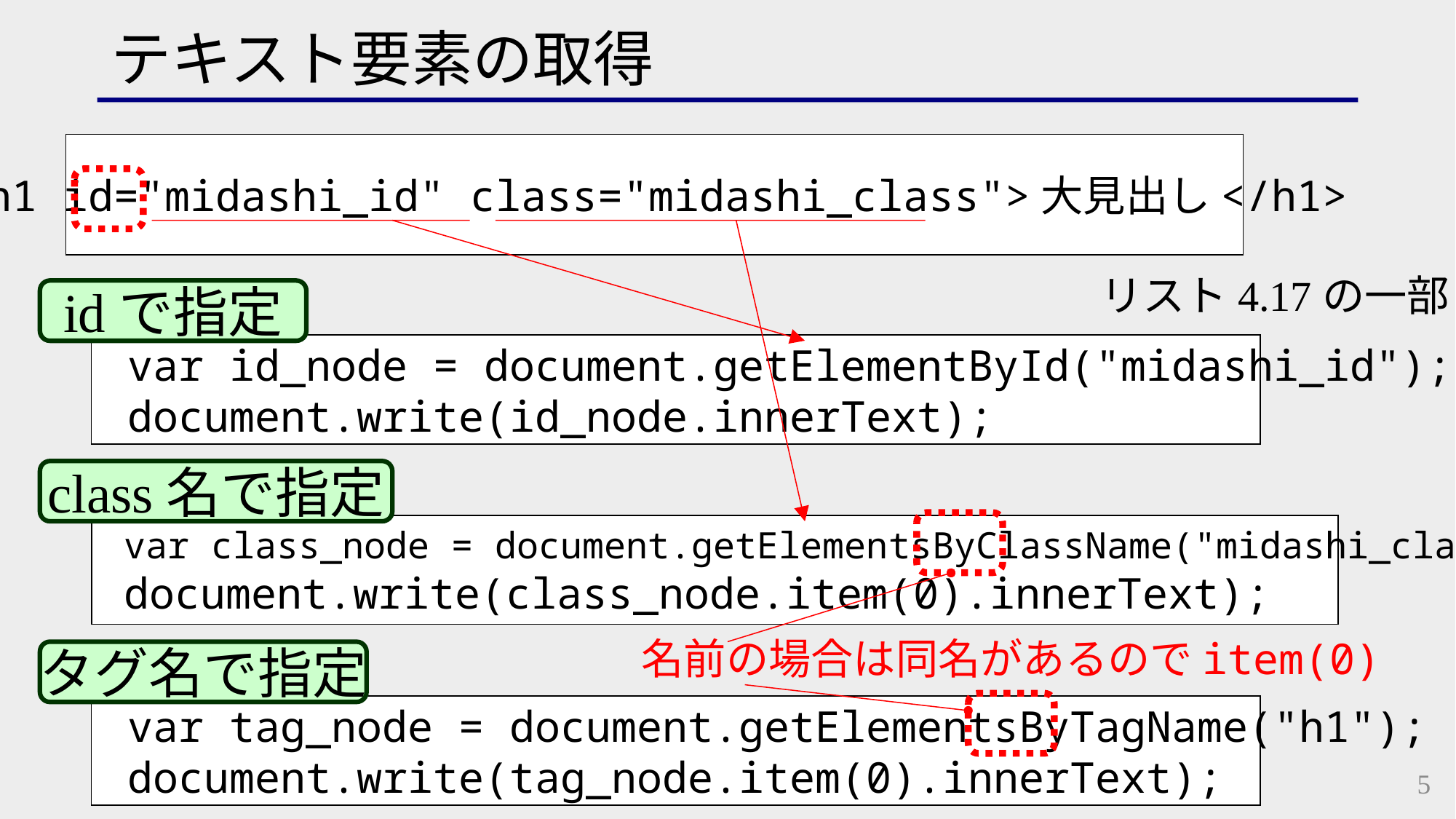

テキスト要素の取得
<h1 id="midashi_id" class="midashi_class">大見出し</h1>

リスト4.17の一部
idで指定
 var id_node = document.getElementById("midashi_id");
 document.write(id_node.innerText);
class名で指定

 var class_node = document.getElementsByClassName("midashi_class");
 document.write(class_node.item(0).innerText);

名前の場合は同名があるのでitem(0)
タグ名で指定

 var tag_node = document.getElementsByTagName("h1");
 document.write(tag_node.item(0).innerText);
5